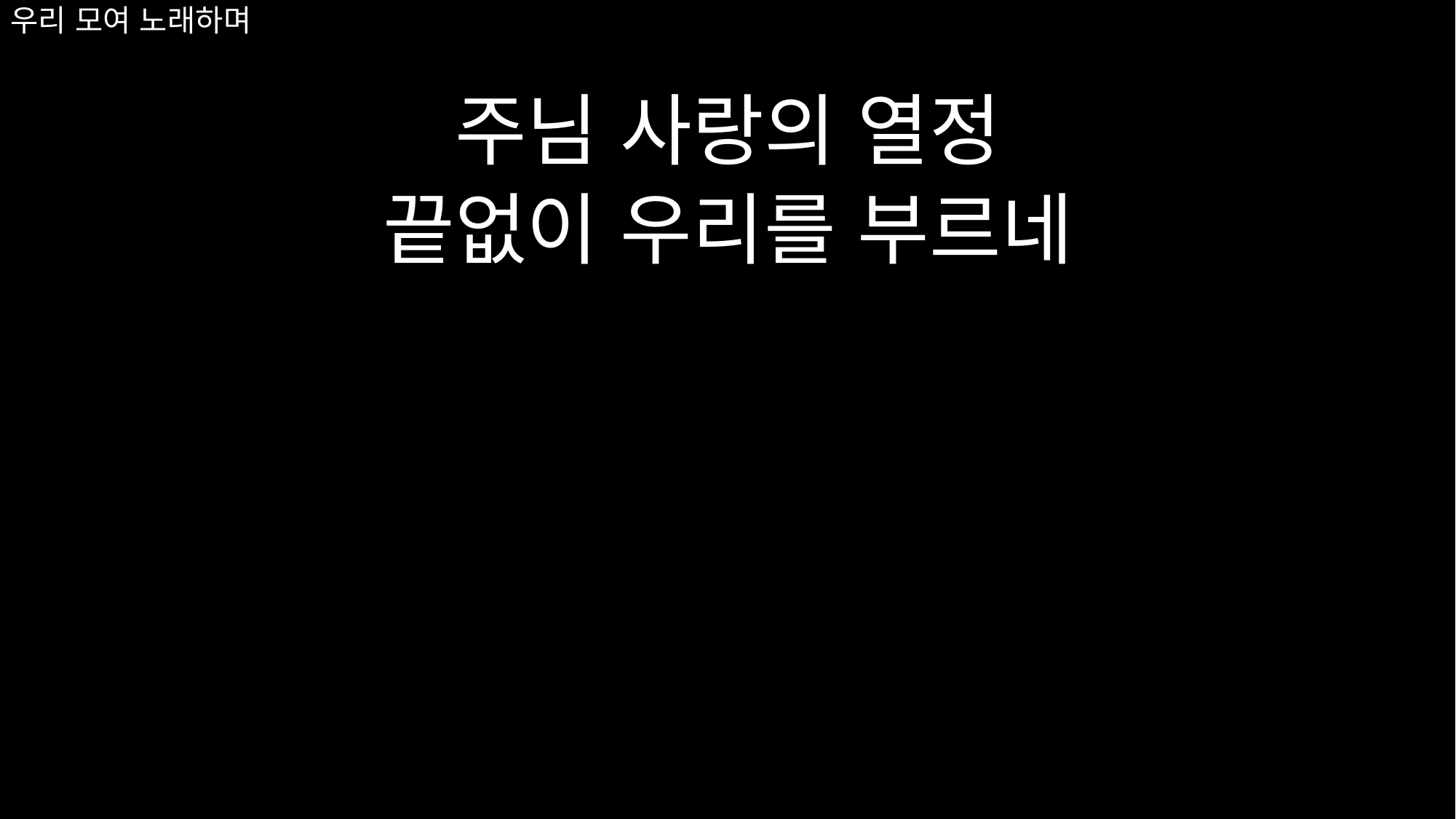

주님 사랑의 열정
끝없이 우리를 부르네

# 우리 모여 노래하며